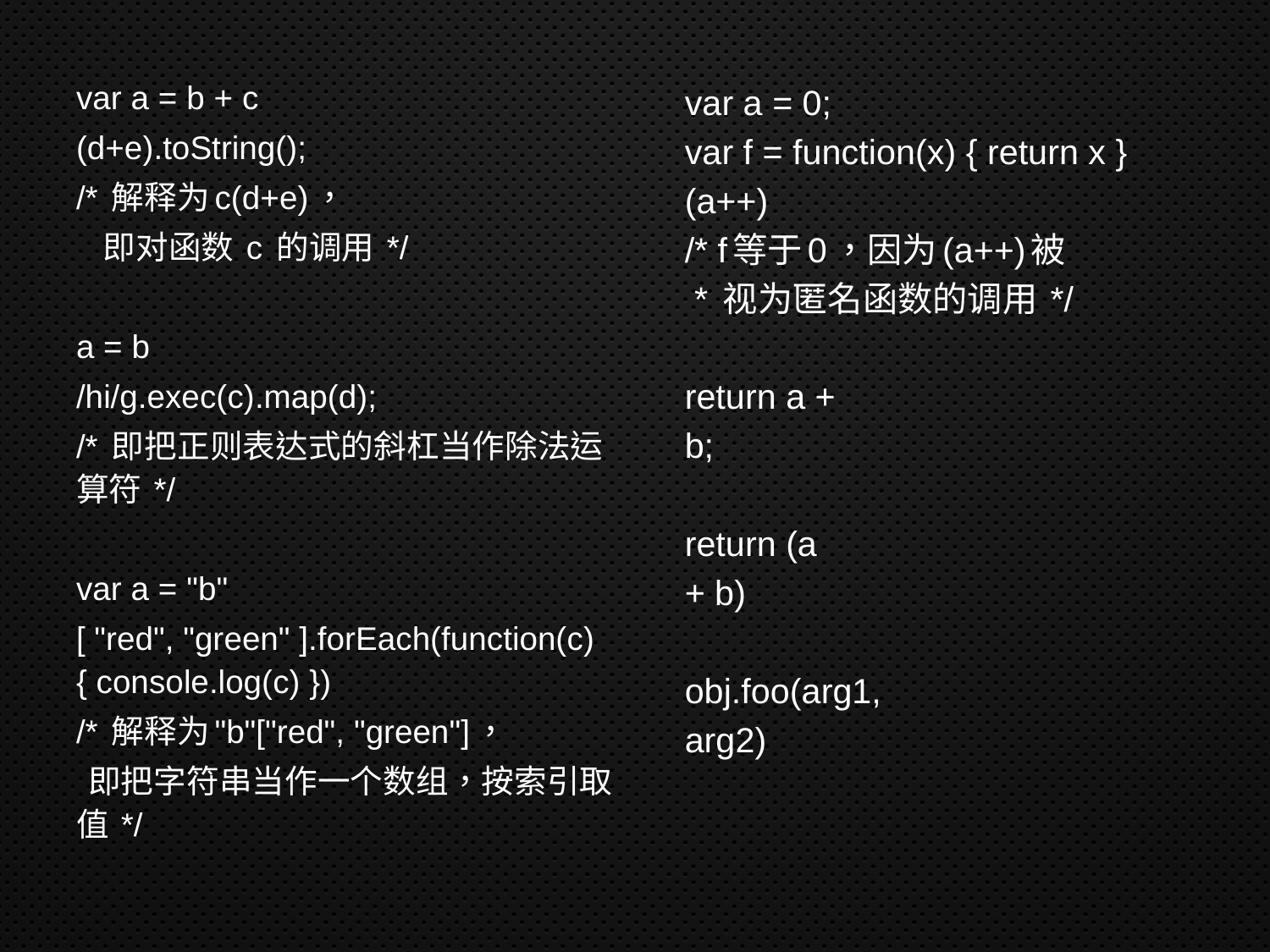

var a = b + c
(d+e).toString();
/* 解释为c(d+e)，
   即对函数 c 的调用 */

a = b
/hi/g.exec(c).map(d);
/* 即把正则表达式的斜杠当作除法运算符 */

var a = "b"
[ "red", "green" ].forEach(function(c) { console.log(c) })
/* 解释为"b"["red", "green"]，
 即把字符串当作一个数组，按索引取值 */
var a = 0;
var f = function(x) { return x }
(a++)
/* f等于0，因为(a++)被
 * 视为匿名函数的调用 */

return a +
b;

return (a
+ b)

obj.foo(arg1,
arg2)